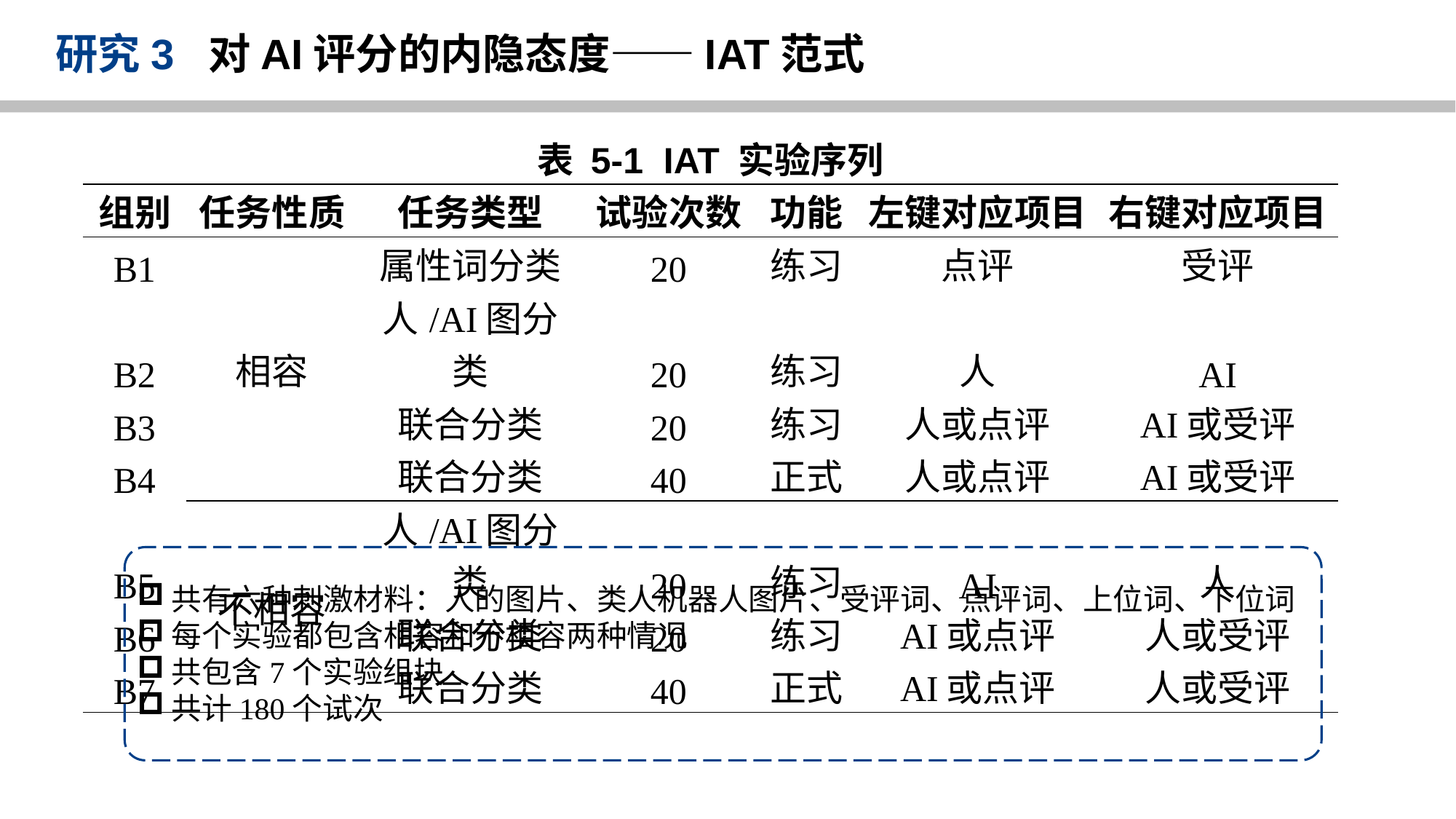

# 研究3  对AI评分的内隐态度——IAT范式
| 表 5-1 IAT 实验序列 |  |  |  |  |  |  |
| --- | --- | --- | --- | --- | --- | --- |
| 组别 | 任务性质 | 任务类型 | 试验次数 | 功能 | 左键对应项目 | 右键对应项目 |
| B1 | 相容 | 属性词分类 | 20 | 练习 | 点评 | 受评 |
| B2 |  | 人/AI图分类 | 20 | 练习 | 人 | AI |
| B3 |  | 联合分类 | 20 | 练习 | 人或点评 | AI或受评 |
| B4 |  | 联合分类 | 40 | 正式 | 人或点评 | AI或受评 |
| B5 | 不相容 | 人/AI图分类 | 20 | 练习 | AI | 人 |
| B6 |  | 联合分类 | 20 | 练习 | AI或点评 | 人或受评 |
| B7 |  | 联合分类 | 40 | 正式 | AI或点评 | 人或受评 |

共有六种刺激材料：人的图片、类人机器人图片、受评词、点评词、上位词、下位词
每个实验都包含相容和不相容两种情况
共包含7个实验组块
共计180个试次